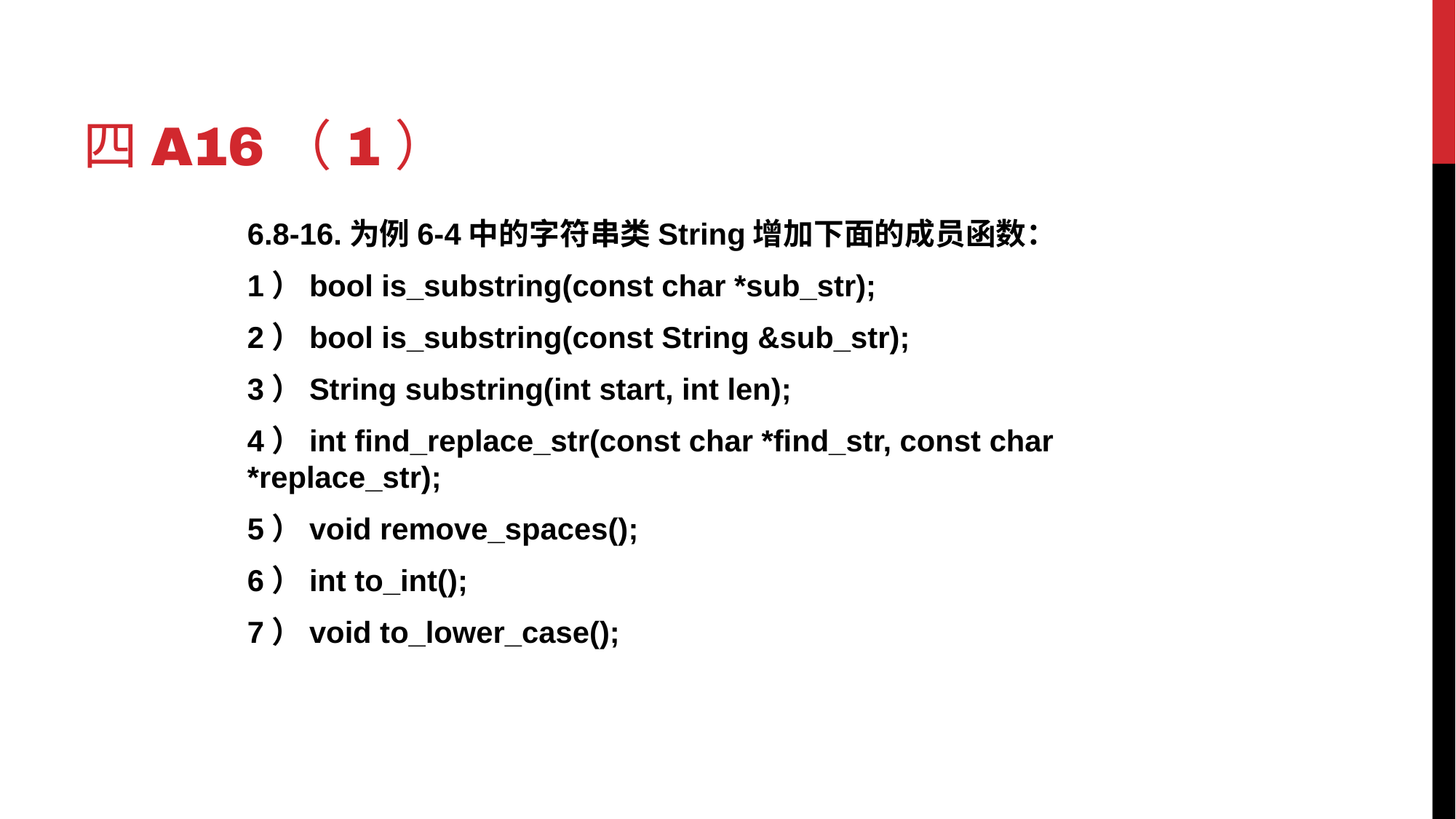

# 四a16（1）
6.8-16.为例6-4中的字符串类String增加下面的成员函数：
1）bool is_substring(const char *sub_str);
2）bool is_substring(const String &sub_str);
3）String substring(int start, int len);
4）int find_replace_str(const char *find_str, const char *replace_str);
5）void remove_spaces();
6）int to_int();
7）void to_lower_case();